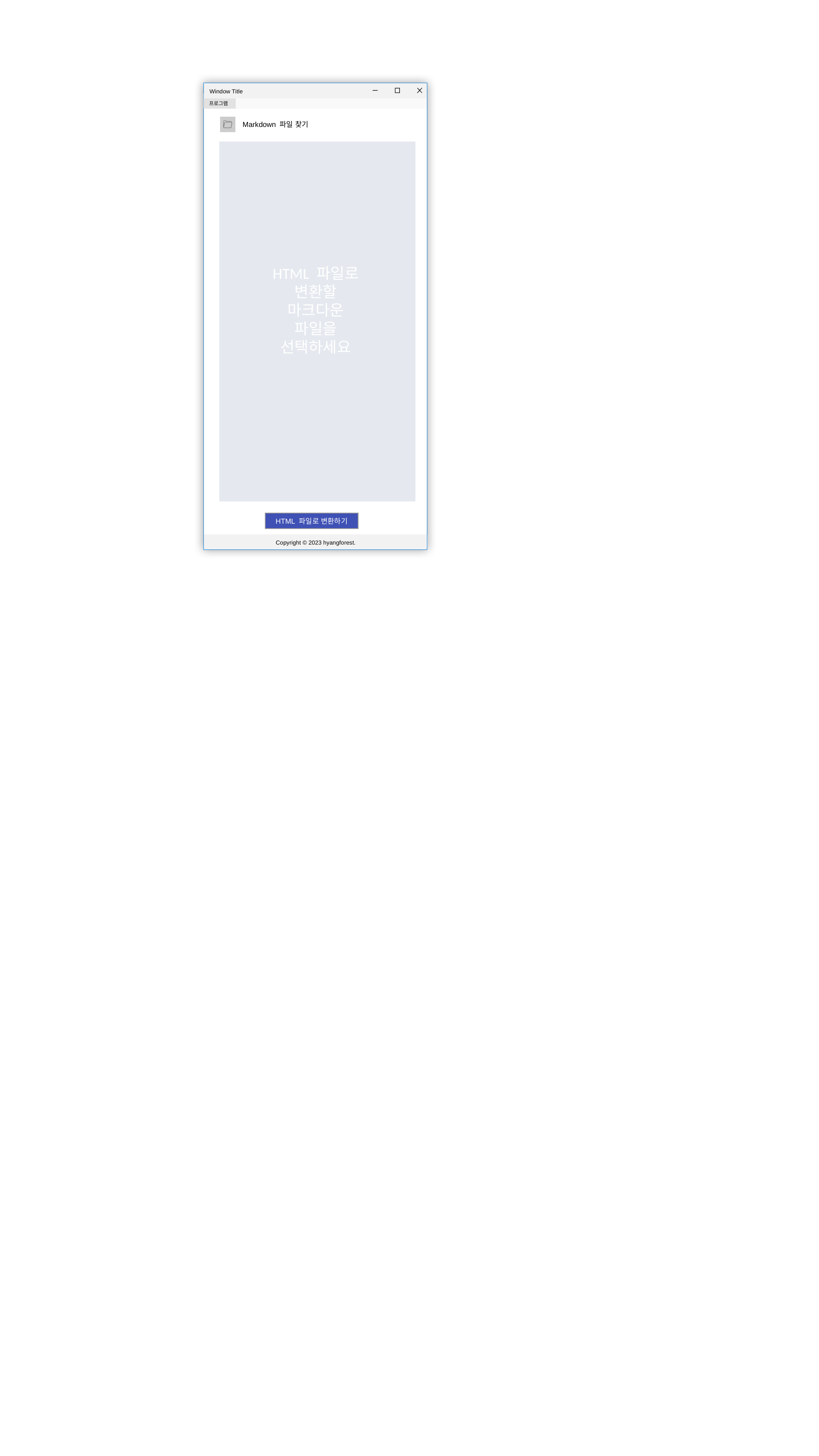

Window Title

프로그램

Markdown 파일 찾기

HTML 파일로
변환할
마크다운
파일을
선택하세요
HTML 파일로 변환하기
Copyright © 2023 hyangforest.